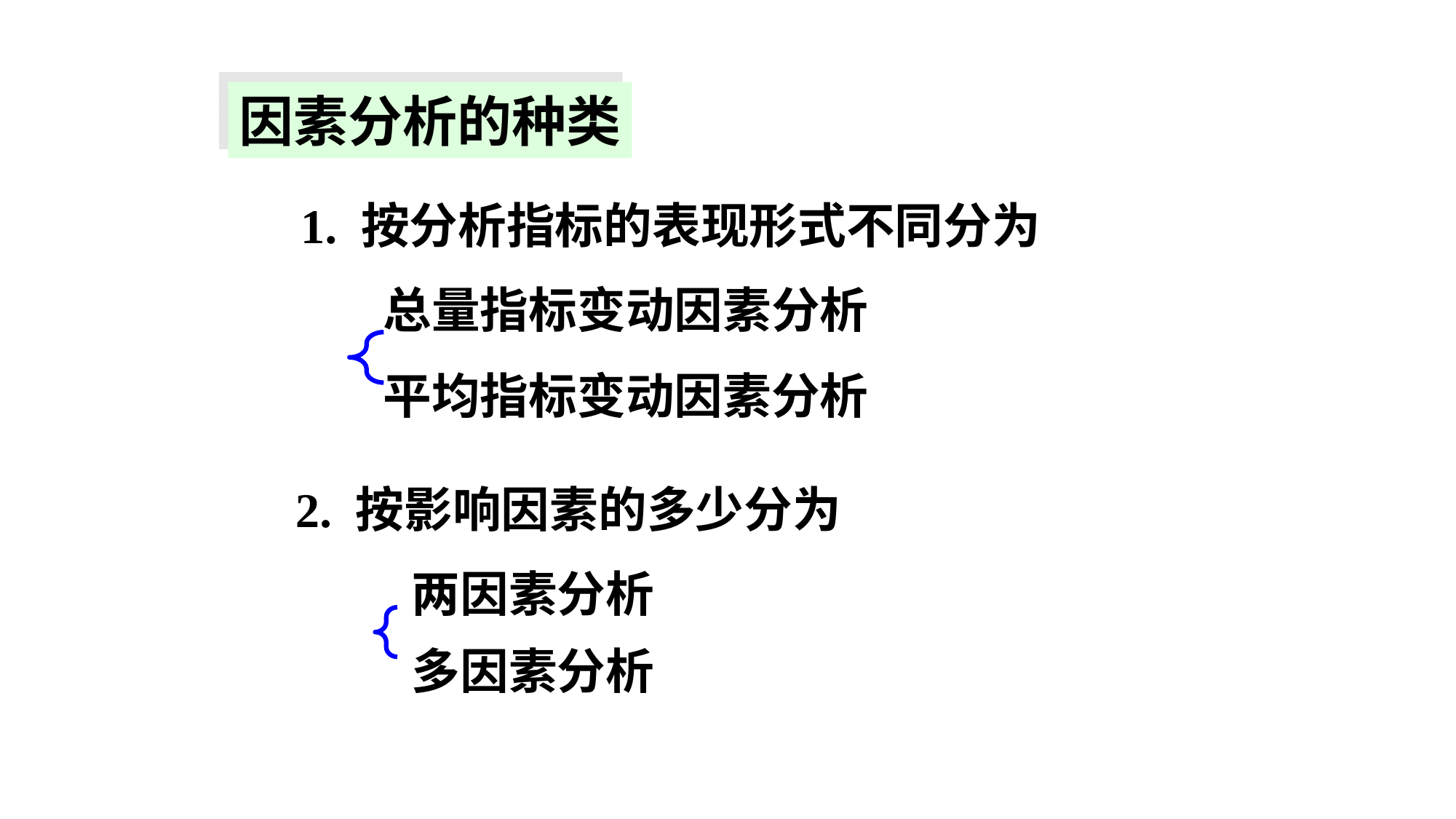

因素分析的种类
1. 按分析指标的表现形式不同分为
总量指标变动因素分析

平均指标变动因素分析
2. 按影响因素的多少分为
两因素分析

多因素分析